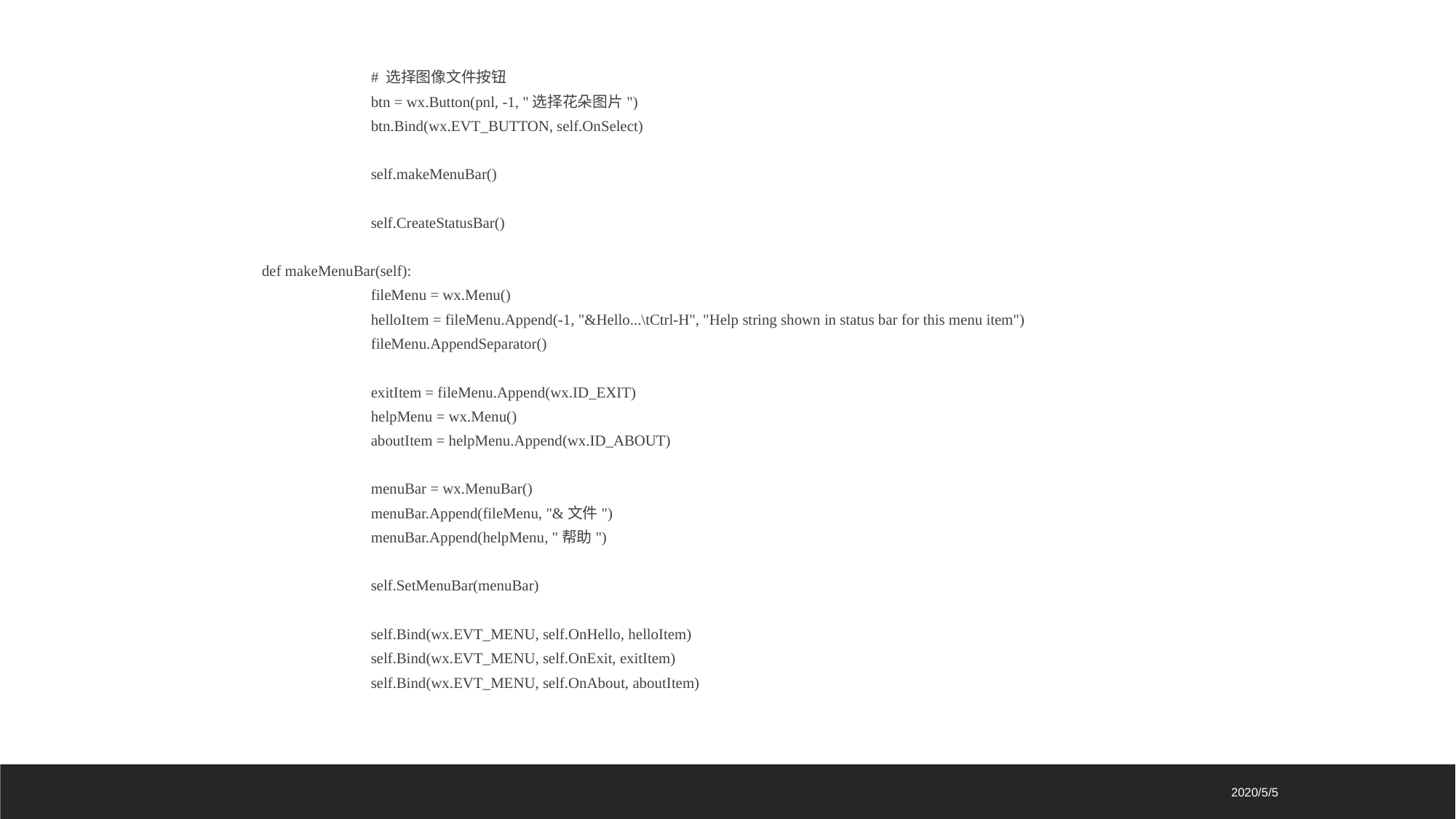

# 选择图像文件按钮
        		btn = wx.Button(pnl, -1, "选择花朵图片")
        		btn.Bind(wx.EVT_BUTTON, self.OnSelect)

        		self.makeMenuBar()

        		self.CreateStatusBar()

 	def makeMenuBar(self):
        		fileMenu = wx.Menu()
        		helloItem = fileMenu.Append(-1, "&Hello...\tCtrl-H", "Help string shown in status bar for this menu item")
        		fileMenu.AppendSeparator()

        		exitItem = fileMenu.Append(wx.ID_EXIT)
        		helpMenu = wx.Menu()
        		aboutItem = helpMenu.Append(wx.ID_ABOUT)

        		menuBar = wx.MenuBar()
        		menuBar.Append(fileMenu, "&文件")
        		menuBar.Append(helpMenu, "帮助")

        		self.SetMenuBar(menuBar)

        		self.Bind(wx.EVT_MENU, self.OnHello, helloItem)
        		self.Bind(wx.EVT_MENU, self.OnExit, exitItem)
        		self.Bind(wx.EVT_MENU, self.OnAbout, aboutItem)
2020/5/5